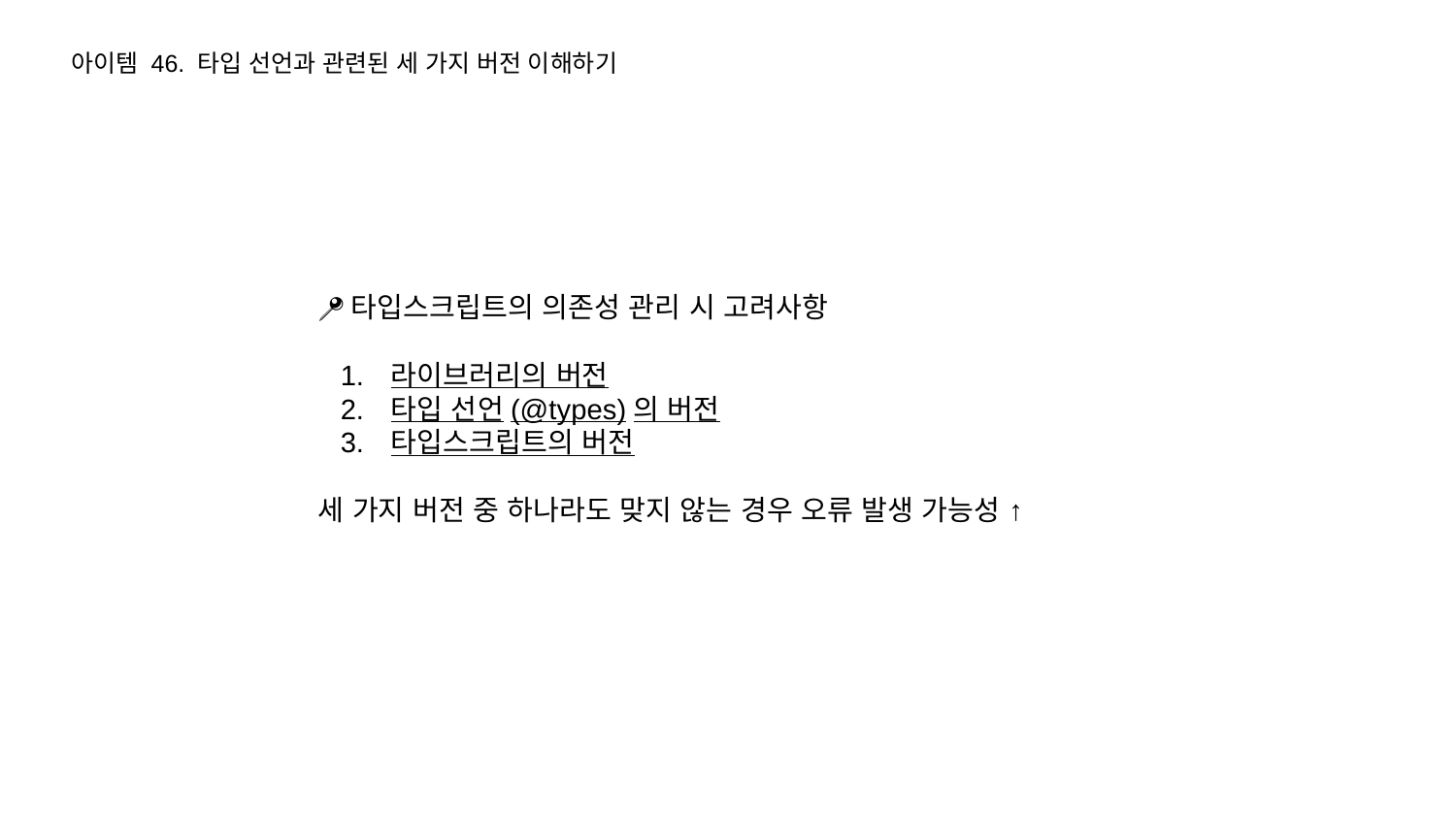

아이템 46. 타입 선언과 관련된 세 가지 버전 이해하기
📍타입스크립트의 의존성 관리 시 고려사항

라이브러리의 버전
타입 선언(@types)의 버전
타입스크립트의 버전

세 가지 버전 중 하나라도 맞지 않는 경우 오류 발생 가능성 ↑